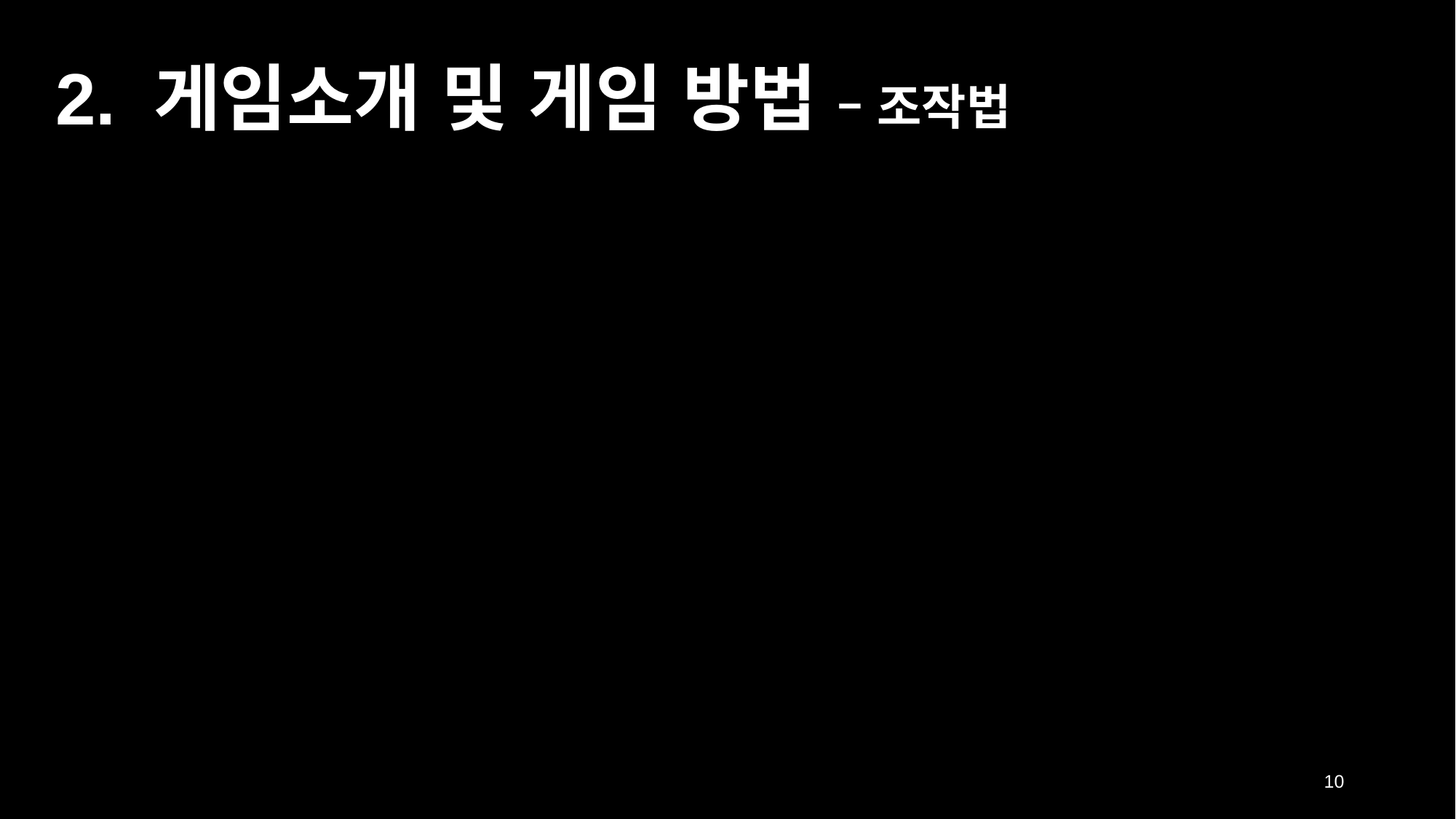

2. 게임소개 및 게임 방법 – 조작법

10